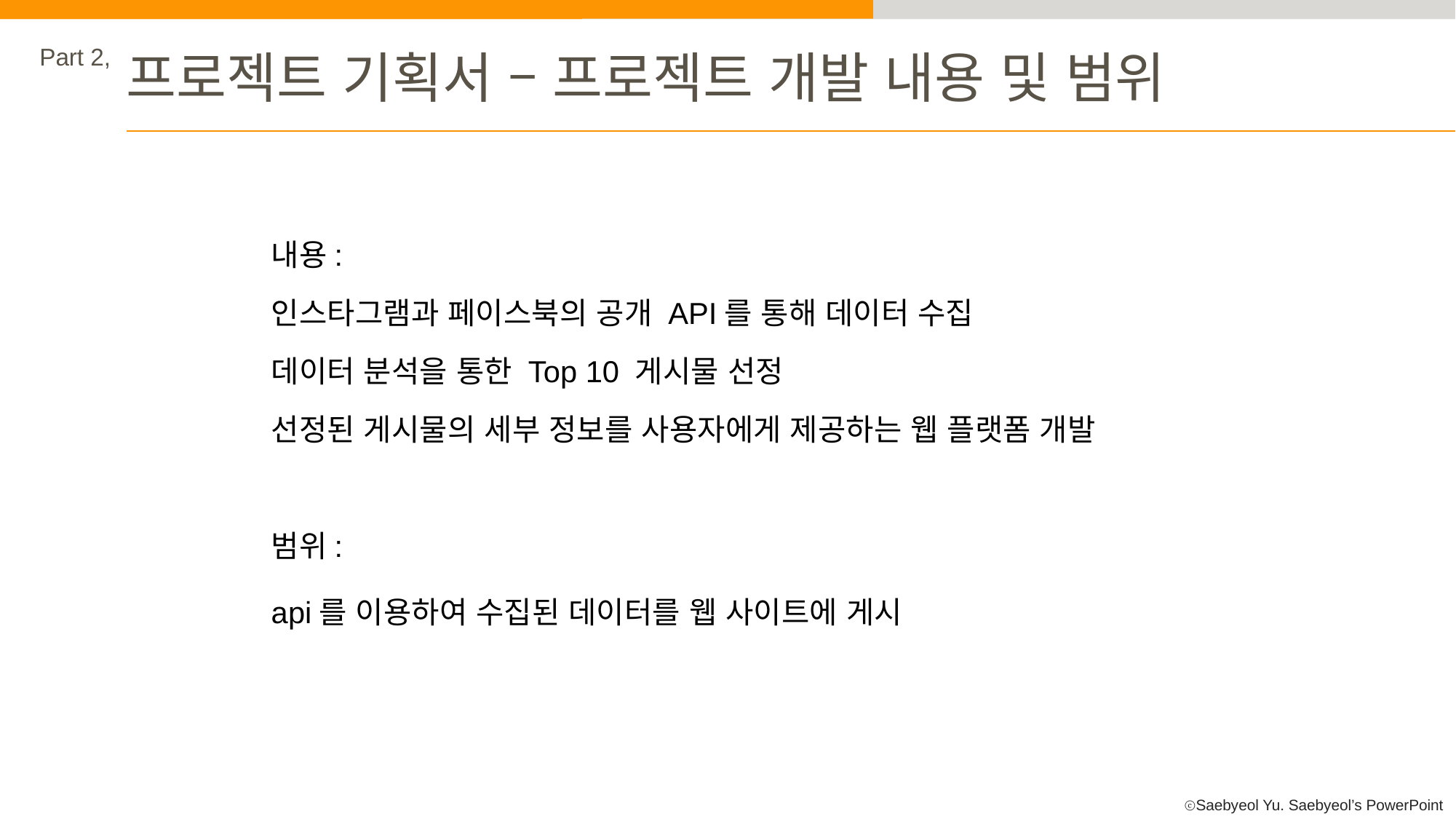

Part 2,
프로젝트 기획서 – 프로젝트 개발 내용 및 범위
내용:
인스타그램과 페이스북의 공개 API를 통해 데이터 수집
데이터 분석을 통한 Top 10 게시물 선정
선정된 게시물의 세부 정보를 사용자에게 제공하는 웹 플랫폼 개발

범위:
api를 이용하여 수집된 데이터를 웹 사이트에 게시